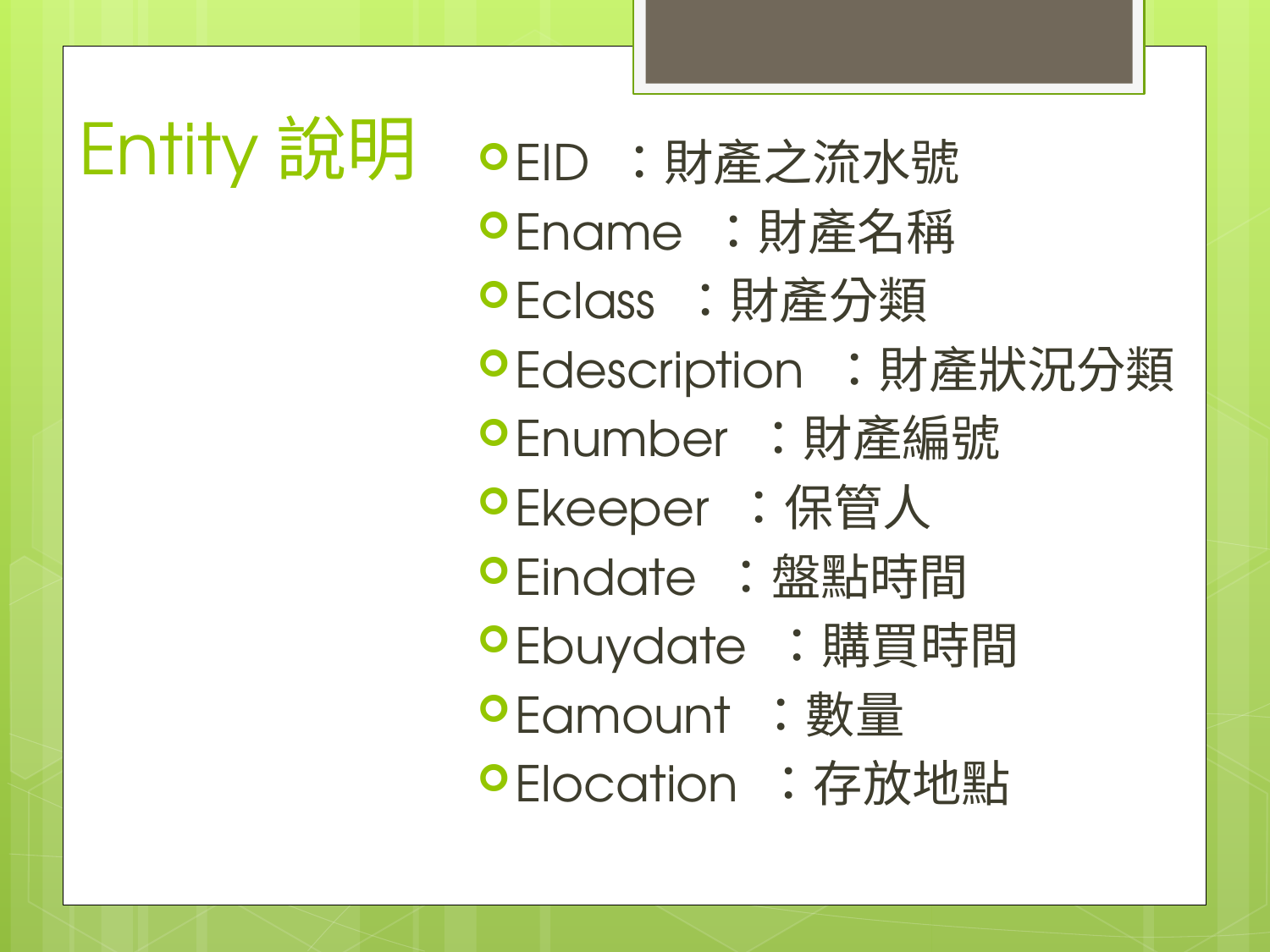

# Entity說明
EID ：財產之流水號
Ename ：財產名稱
Eclass ：財產分類
Edescription ：財產狀況分類
Enumber ：財產編號
Ekeeper ：保管人
Eindate ：盤點時間
Ebuydate ：購買時間
Eamount ：數量
Elocation ：存放地點